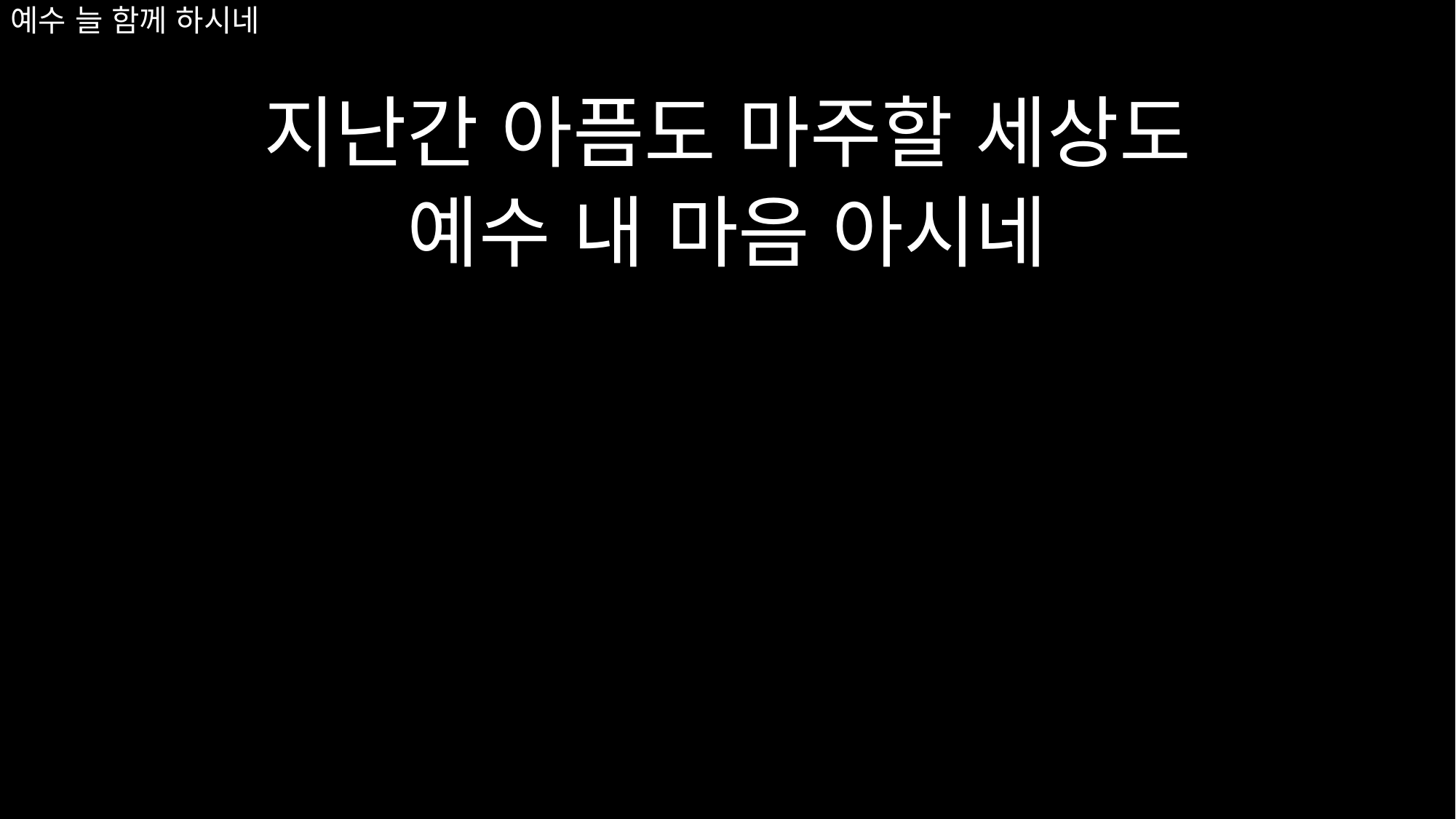

# 예수 늘 함께 하시네
지난간 아픔도 마주할 세상도
예수 내 마음 아시네